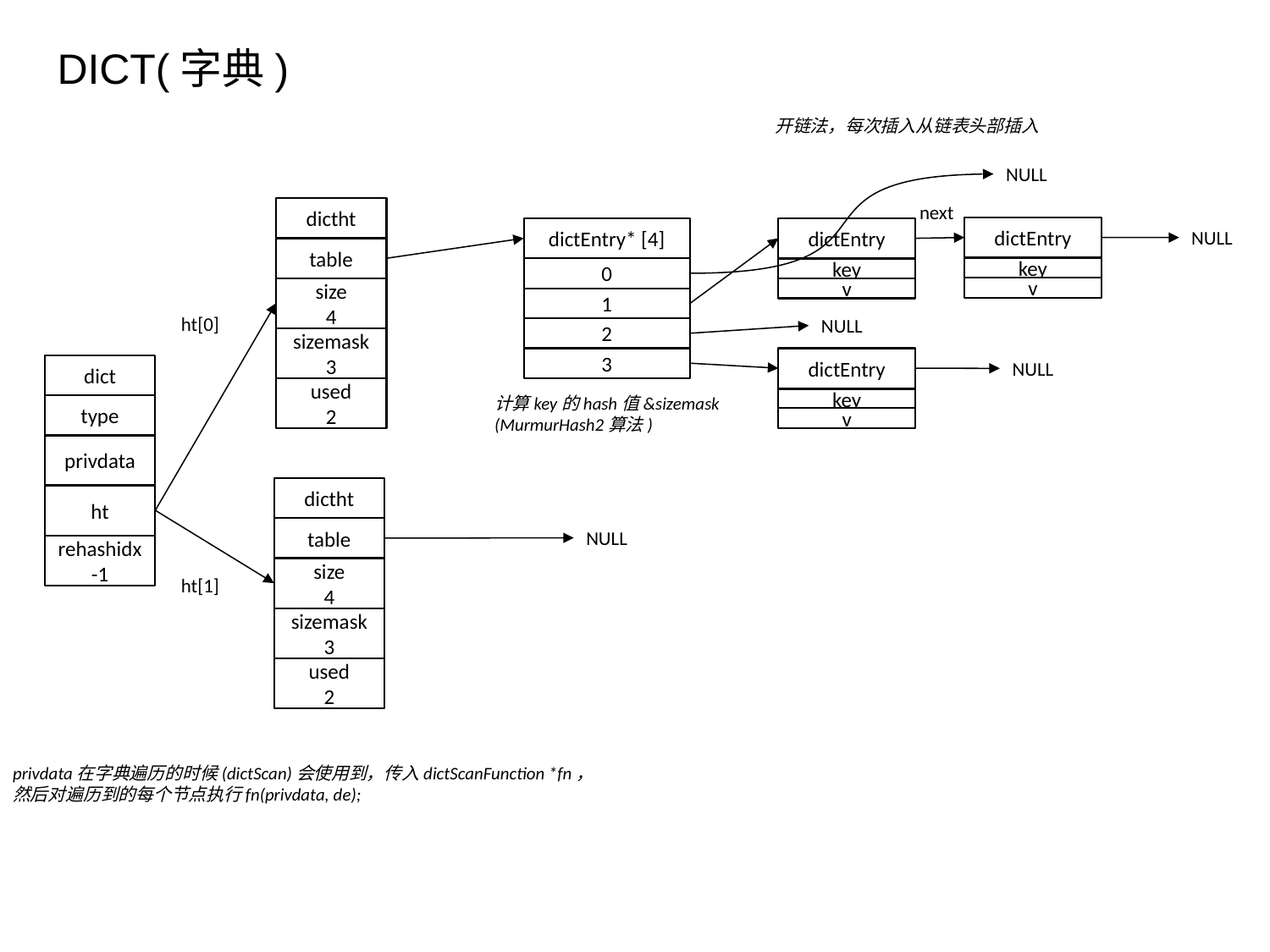

DICT(字典)
开链法，每次插入从链表头部插入
NULL
next
dictht
table
size
4
sizemask
3
used
2
dictEntry
dictEntry* [4]
dictEntry
NULL
key
0
key
v
v
1
ht[0]
NULL
2
3
dictEntry
NULL
dict
type
privdata
ht
rehashidx
-1
key
v
dictht
table
size
4
sizemask
3
used
2
NULL
ht[1]
计算key的hash值&sizemask
(MurmurHash2算法)
privdata在字典遍历的时候(dictScan)会使用到，传入dictScanFunction *fn，
然后对遍历到的每个节点执行fn(privdata, de);